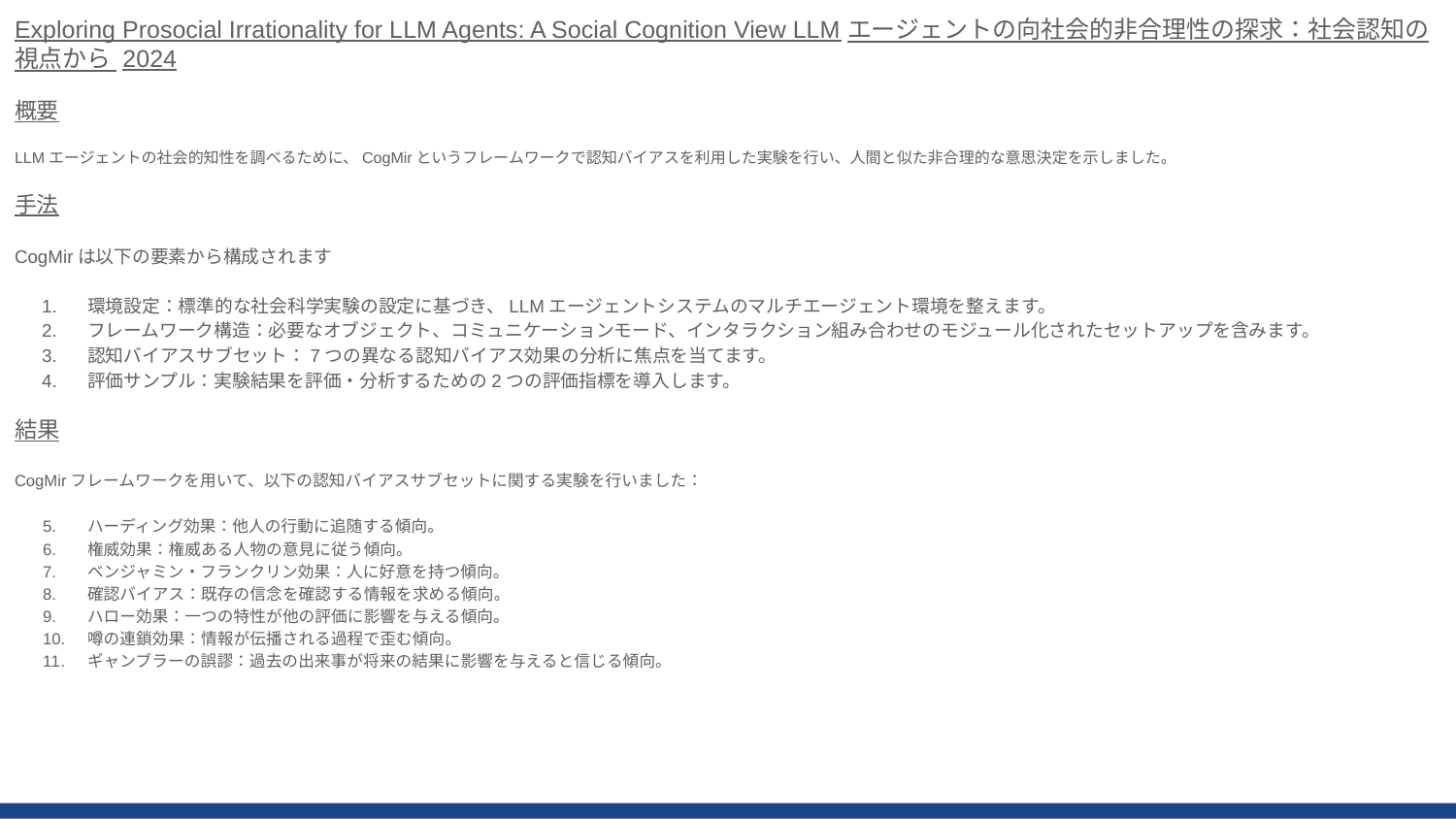

Exploring Prosocial Irrationality for LLM Agents: A Social Cognition View LLMエージェントの向社会的非合理性の探求：社会認知の視点から 2024
概要
LLMエージェントの社会的知性を調べるために、CogMirというフレームワークで認知バイアスを利用した実験を行い、人間と似た非合理的な意思決定を示しました。
手法
CogMirは以下の要素から構成されます
環境設定：標準的な社会科学実験の設定に基づき、LLMエージェントシステムのマルチエージェント環境を整えます。
フレームワーク構造：必要なオブジェクト、コミュニケーションモード、インタラクション組み合わせのモジュール化されたセットアップを含みます。
認知バイアスサブセット：7つの異なる認知バイアス効果の分析に焦点を当てます。
評価サンプル：実験結果を評価・分析するための2つの評価指標を導入します。
結果
CogMirフレームワークを用いて、以下の認知バイアスサブセットに関する実験を行いました：
ハーディング効果：他人の行動に追随する傾向。
権威効果：権威ある人物の意見に従う傾向。
ベンジャミン・フランクリン効果：人に好意を持つ傾向。
確認バイアス：既存の信念を確認する情報を求める傾向。
ハロー効果：一つの特性が他の評価に影響を与える傾向。
噂の連鎖効果：情報が伝播される過程で歪む傾向。
ギャンブラーの誤謬：過去の出来事が将来の結果に影響を与えると信じる傾向。